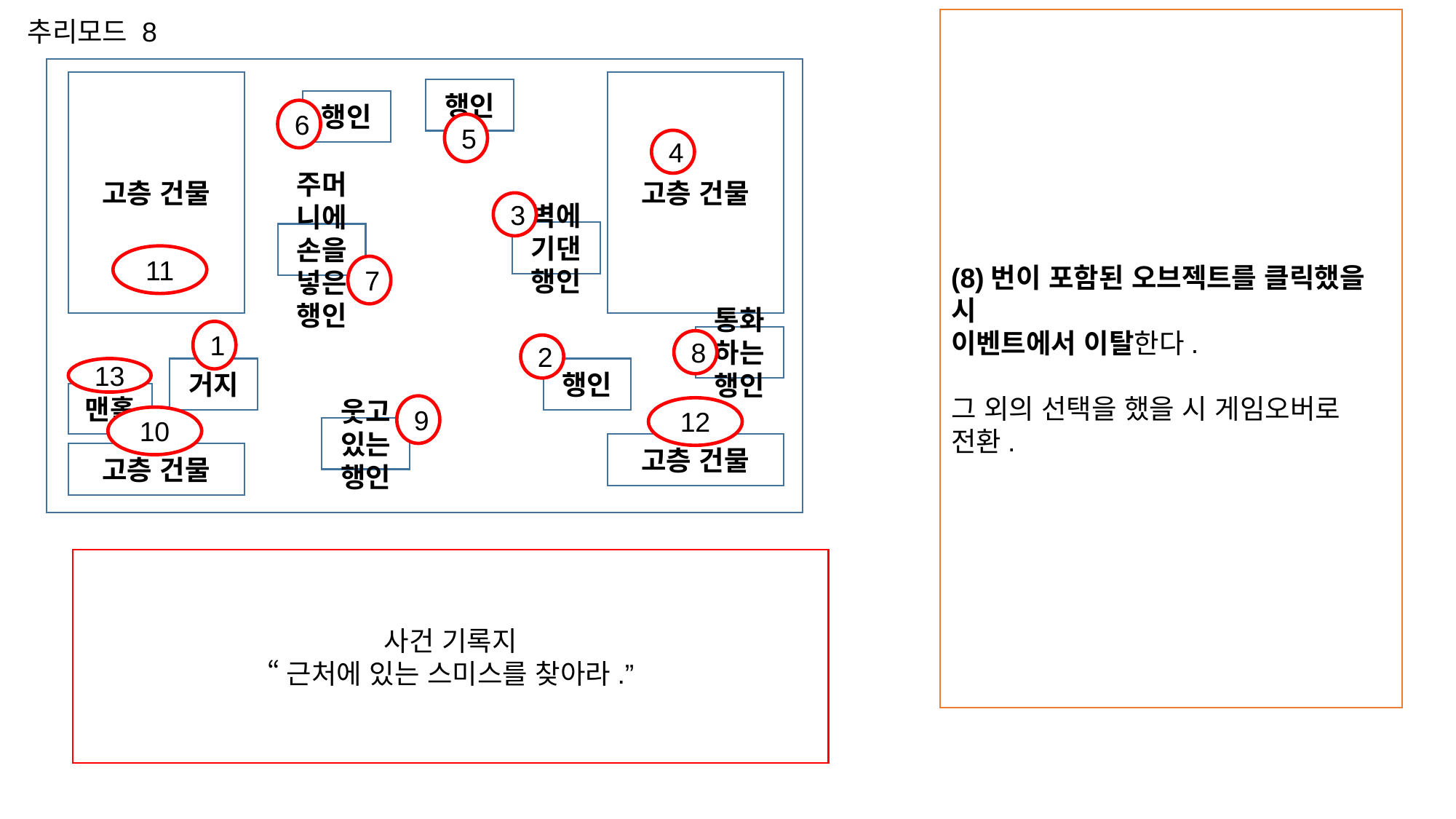

추리모드 8
(8)번이 포함된 오브젝트를 클릭했을 시
이벤트에서 이탈한다.

그 외의 선택을 했을 시 게임오버로
전환.
3
고층 건물
고층 건물
행인
행인
6
5
4
3
벽에
기댄
행인
주머니에 손을 넣은
행인
11
7
1
통화하는행인
8
2
13
거지
행인
맨홀
9
12
10
웃고
있는
행인
고층 건물
고층 건물
사건 기록지
“근처에 있는 스미스를 찾아라.”